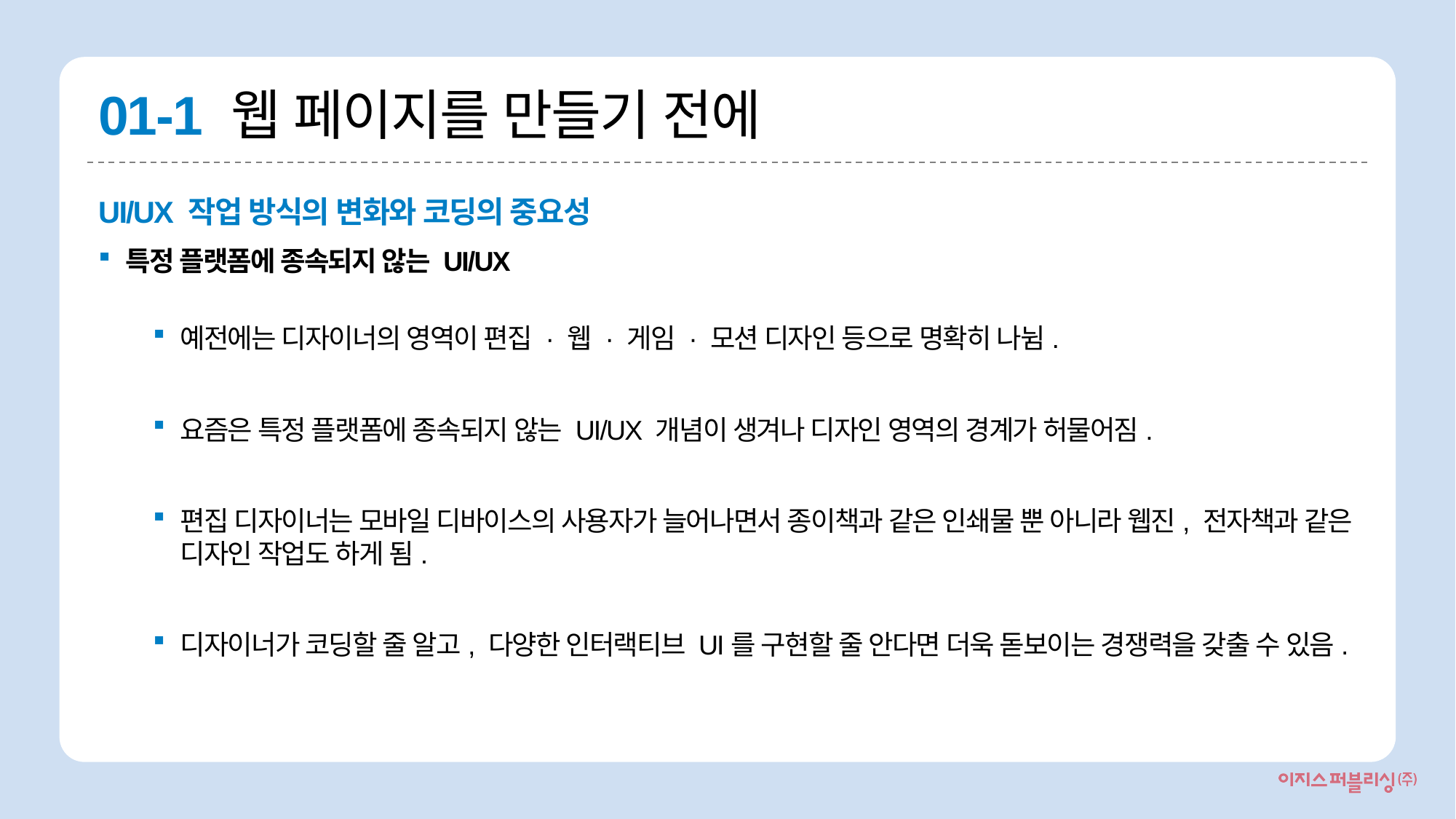

# 01-1 웹 페이지를 만들기 전에
UI/UX 작업 방식의 변화와 코딩의 중요성
특정 플랫폼에 종속되지 않는 UI/UX

예전에는 디자이너의 영역이 편집 · 웹 · 게임 · 모션 디자인 등으로 명확히 나뉨.

요즘은 특정 플랫폼에 종속되지 않는 UI/UX 개념이 생겨나 디자인 영역의 경계가 허물어짐.

편집 디자이너는 모바일 디바이스의 사용자가 늘어나면서 종이책과 같은 인쇄물 뿐 아니라 웹진, 전자책과 같은 디자인 작업도 하게 됨.

디자이너가 코딩할 줄 알고, 다양한 인터랙티브 UI를 구현할 줄 안다면 더욱 돋보이는 경쟁력을 갖출 수 있음.